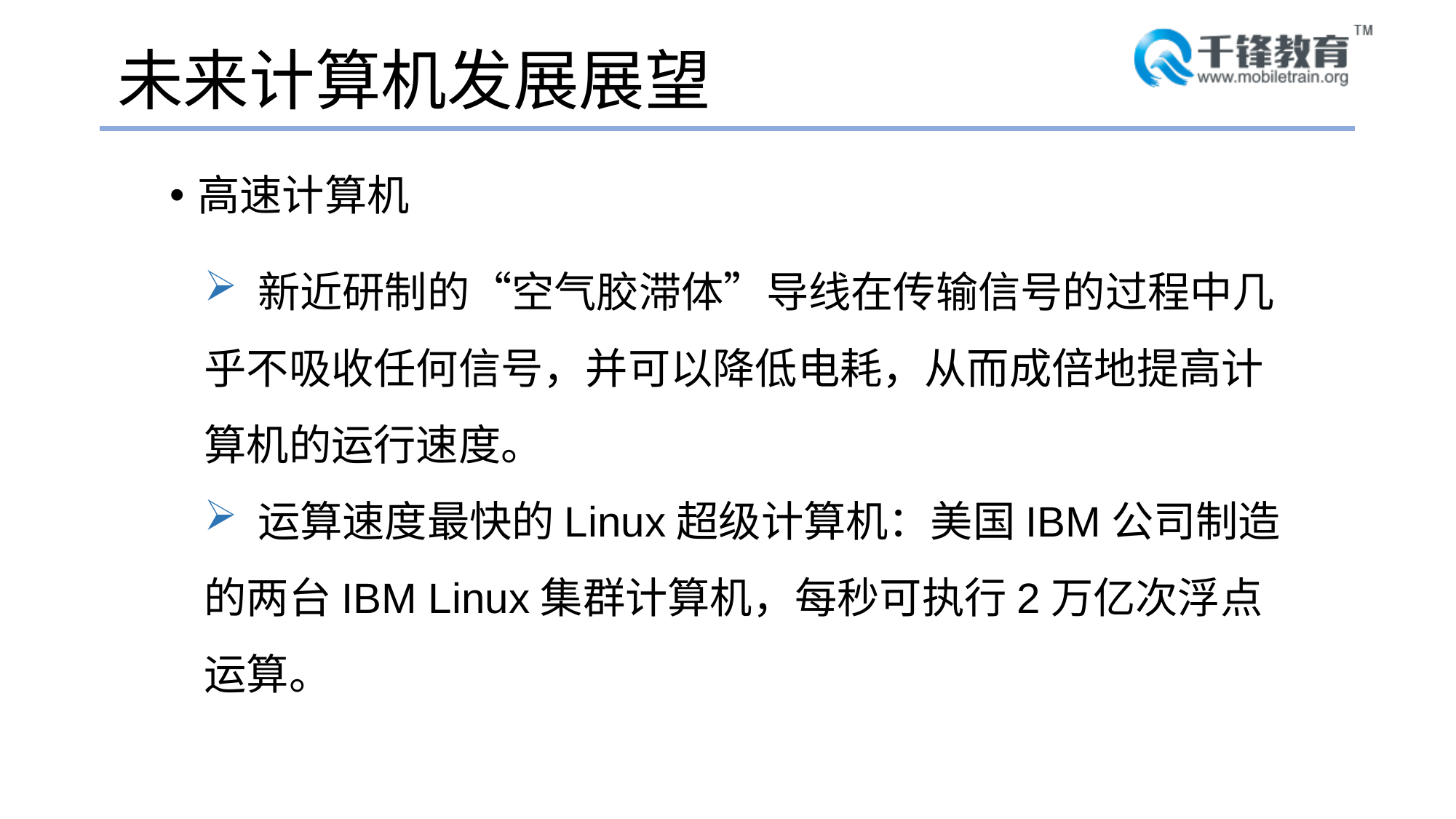

# 未来计算机发展展望
高速计算机
 新近研制的“空气胶滞体”导线在传输信号的过程中几乎不吸收任何信号，并可以降低电耗，从而成倍地提高计算机的运行速度。
 运算速度最快的Linux超级计算机：美国IBM公司制造的两台IBM Linux集群计算机，每秒可执行2万亿次浮点运算。